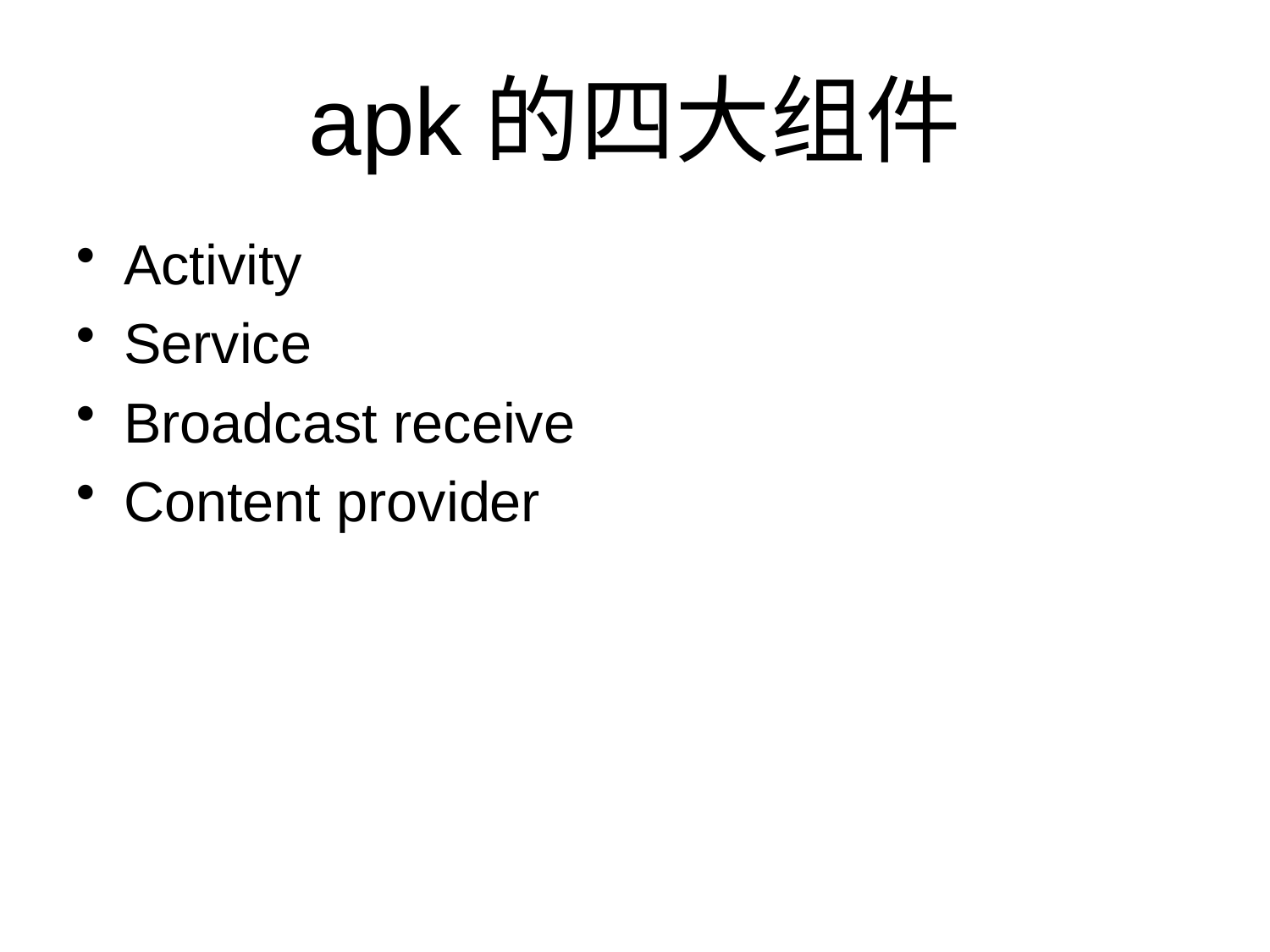

# apk的四大组件
Activity
Service
Broadcast receive
Content provider